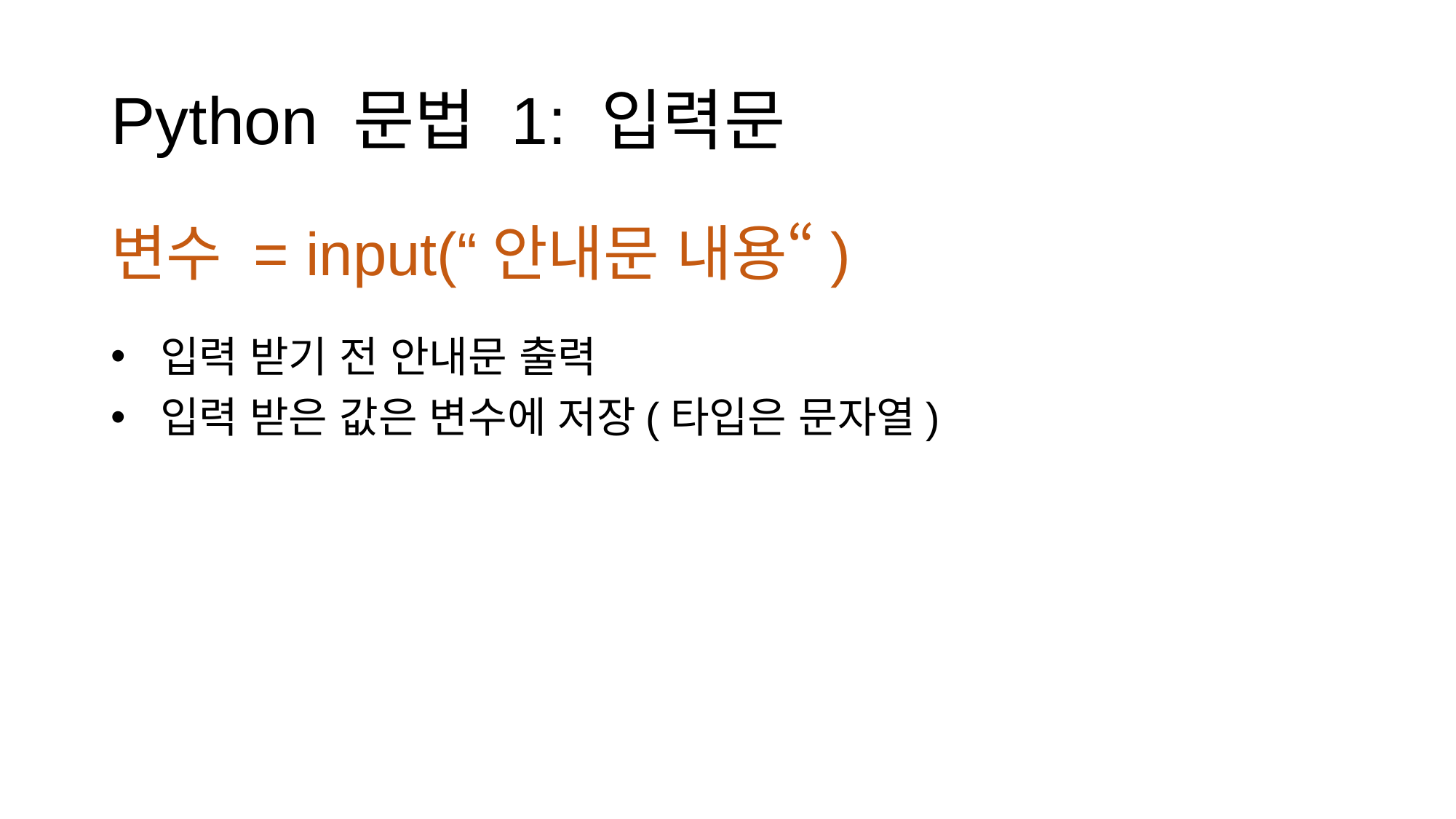

# Python 문법 1: 입력문
변수 = input(“안내문 내용“)

 입력 받기 전 안내문 출력
 입력 받은 값은 변수에 저장(타입은 문자열)